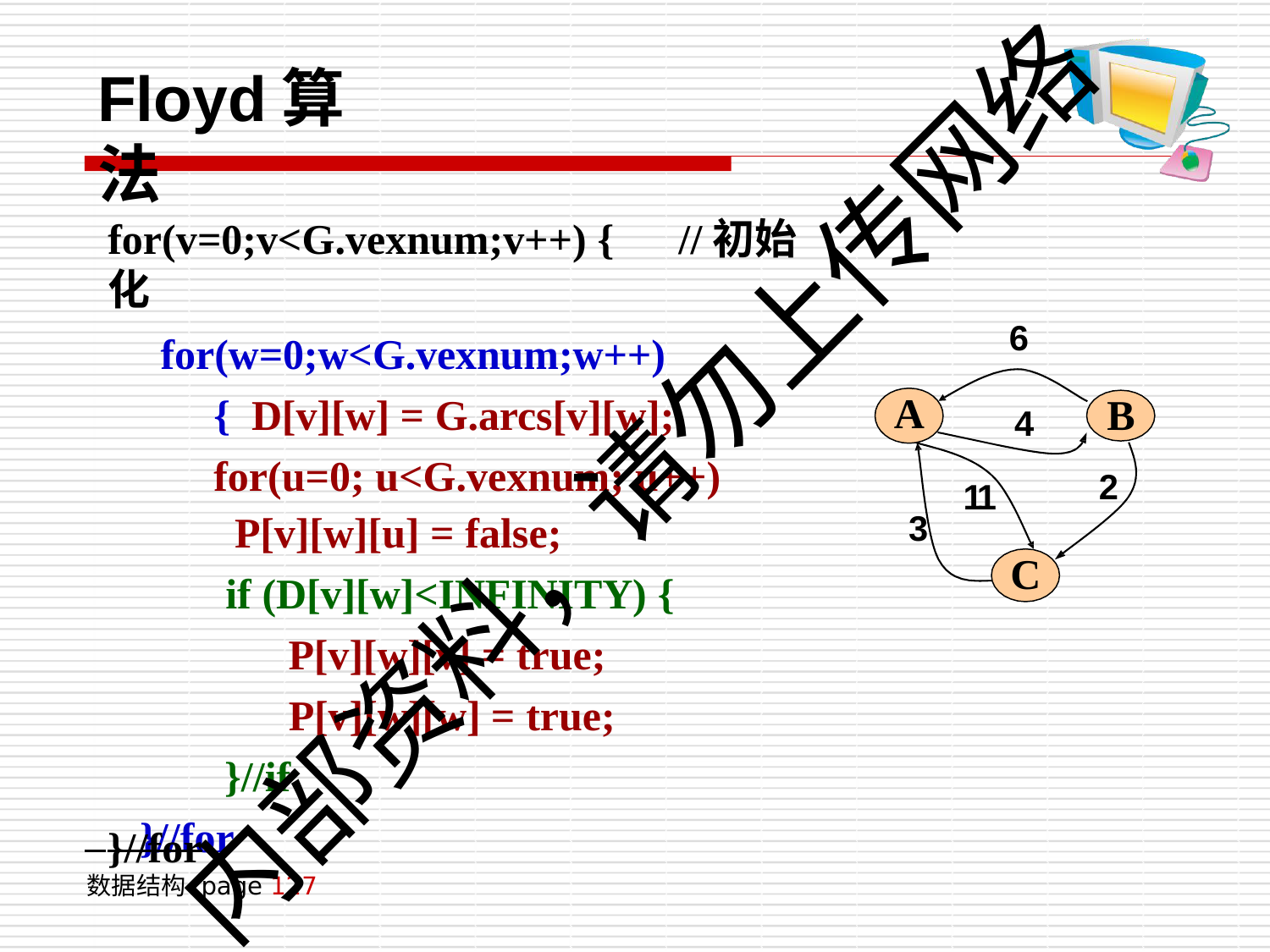

# Floyd算法

for(v=0;v<G.vexnum;v++) {	//初始化
for(w=0;w<G.vexnum;w++) {  D[v][w] = G.arcs[v][w];  for(u=0; u<G.vexnum; u++)
P[v][w][u] = false;
if (D[v][w]<INFINITY) {
P[v][w][v] = true;
P[v][w][w] = true;
}//if
}//for
6

A
B
2

4
内部资料，请勿上传网络

11
3
C

  }//for
数据结构 page 127